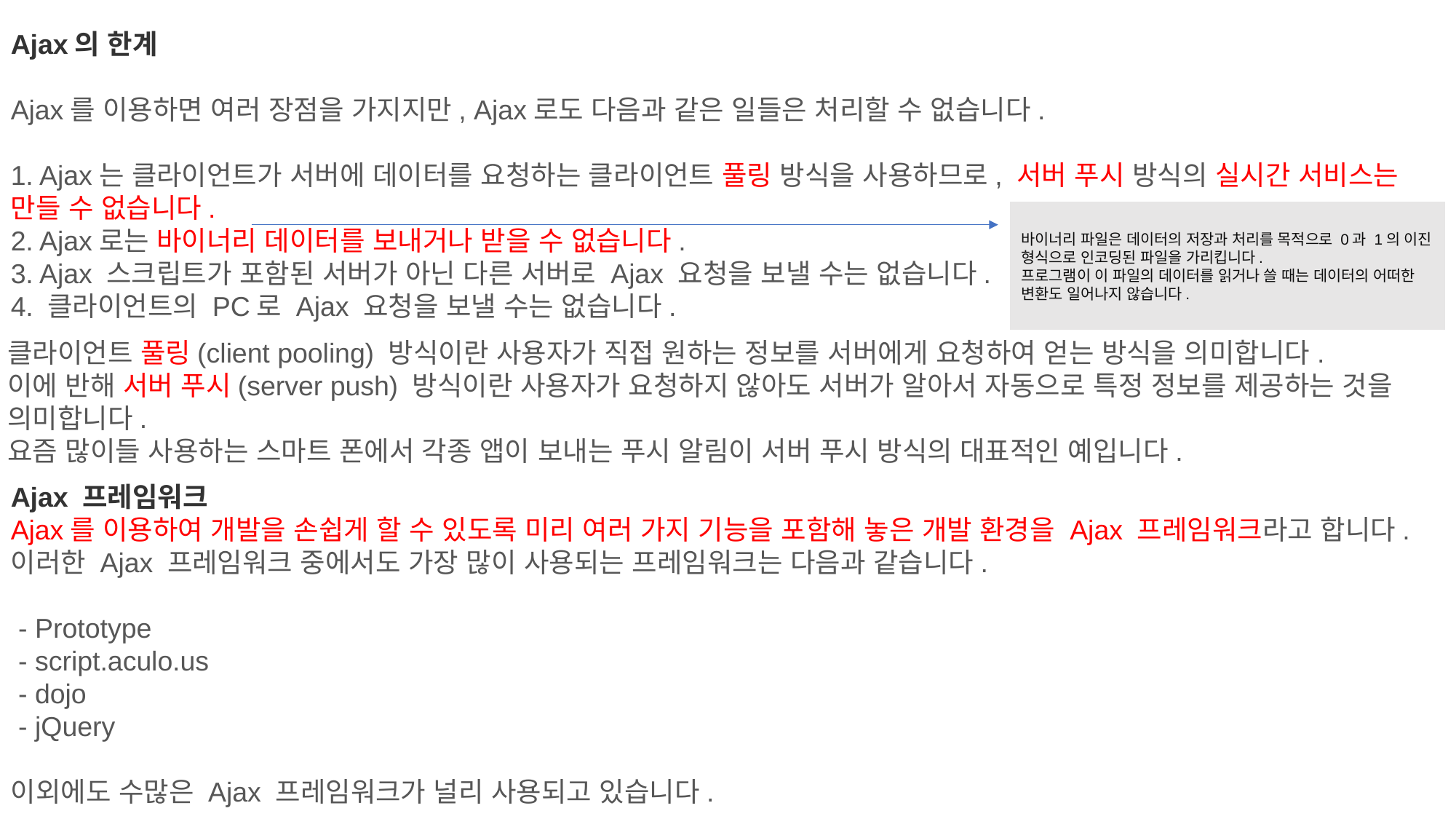

Ajax의 한계

Ajax를 이용하면 여러 장점을 가지지만, Ajax로도 다음과 같은 일들은 처리할 수 없습니다.

1. Ajax는 클라이언트가 서버에 데이터를 요청하는 클라이언트 풀링 방식을 사용하므로, 서버 푸시 방식의 실시간 서비스는 만들 수 없습니다.
2. Ajax로는 바이너리 데이터를 보내거나 받을 수 없습니다.
3. Ajax 스크립트가 포함된 서버가 아닌 다른 서버로 Ajax 요청을 보낼 수는 없습니다.
4. 클라이언트의 PC로 Ajax 요청을 보낼 수는 없습니다.
바이너리 파일은 데이터의 저장과 처리를 목적으로 0과 1의 이진 형식으로 인코딩된 파일을 가리킵니다.
프로그램이 이 파일의 데이터를 읽거나 쓸 때는 데이터의 어떠한 변환도 일어나지 않습니다.
클라이언트 풀링(client pooling) 방식이란 사용자가 직접 원하는 정보를 서버에게 요청하여 얻는 방식을 의미합니다.
이에 반해 서버 푸시(server push) 방식이란 사용자가 요청하지 않아도 서버가 알아서 자동으로 특정 정보를 제공하는 것을 의미합니다.
요즘 많이들 사용하는 스마트 폰에서 각종 앱이 보내는 푸시 알림이 서버 푸시 방식의 대표적인 예입니다.
Ajax 프레임워크
Ajax를 이용하여 개발을 손쉽게 할 수 있도록 미리 여러 가지 기능을 포함해 놓은 개발 환경을 Ajax 프레임워크라고 합니다.
이러한 Ajax 프레임워크 중에서도 가장 많이 사용되는 프레임워크는 다음과 같습니다.

 - Prototype
 - script.aculo.us
 - dojo
 - jQuery

이외에도 수많은 Ajax 프레임워크가 널리 사용되고 있습니다.